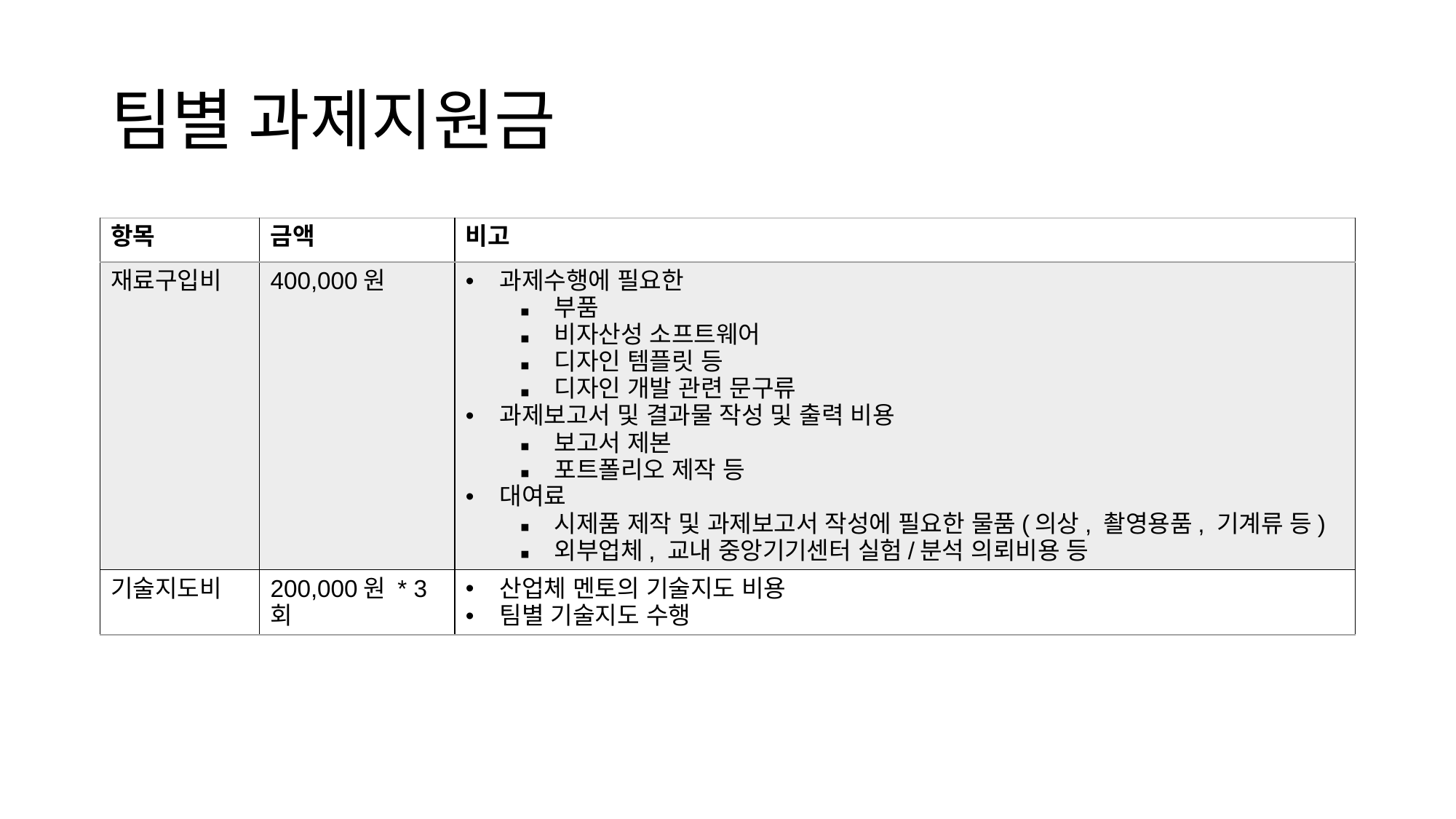

# 팀별 과제지원금
| 항목 | 금액 | 비고 |
| --- | --- | --- |
| 재료구입비 | 400,000원 | 과제수행에 필요한 부품 비자산성 소프트웨어 디자인 템플릿 등 디자인 개발 관련 문구류 과제보고서 및 결과물 작성 및 출력 비용 보고서 제본 포트폴리오 제작 등 대여료 시제품 제작 및 과제보고서 작성에 필요한 물품(의상, 촬영용품, 기계류 등) 외부업체, 교내 중앙기기센터 실험/분석 의뢰비용 등 |
| 기술지도비 | 200,000원 \* 3회 | 산업체 멘토의 기술지도 비용 팀별 기술지도 수행 |